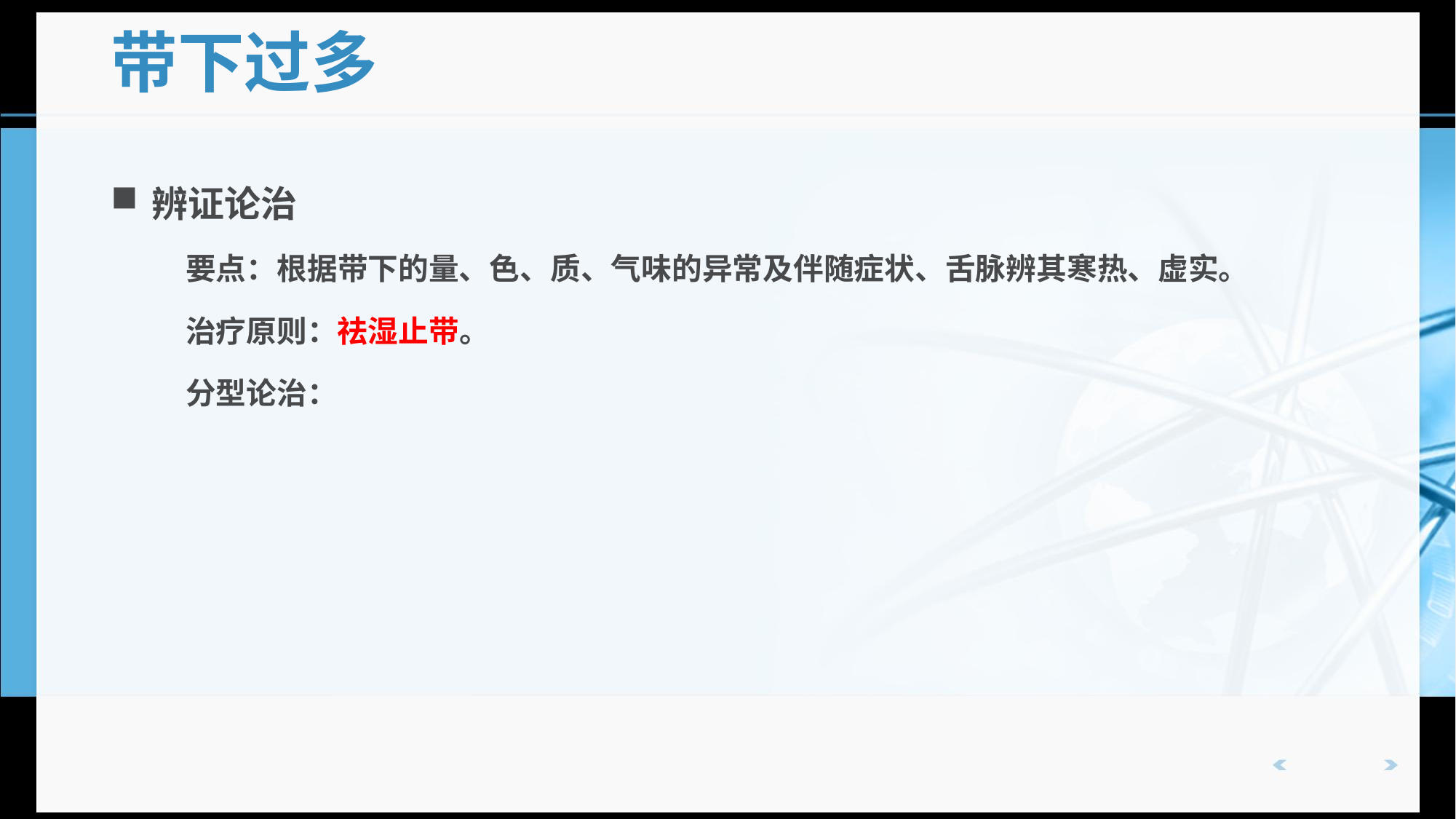

# 带下过多
辨证论治
 要点：根据带下的量、色、质、气味的异常及伴随症状、舌脉辨其寒热、虚实。
 治疗原则：祛湿止带。
 分型论治：